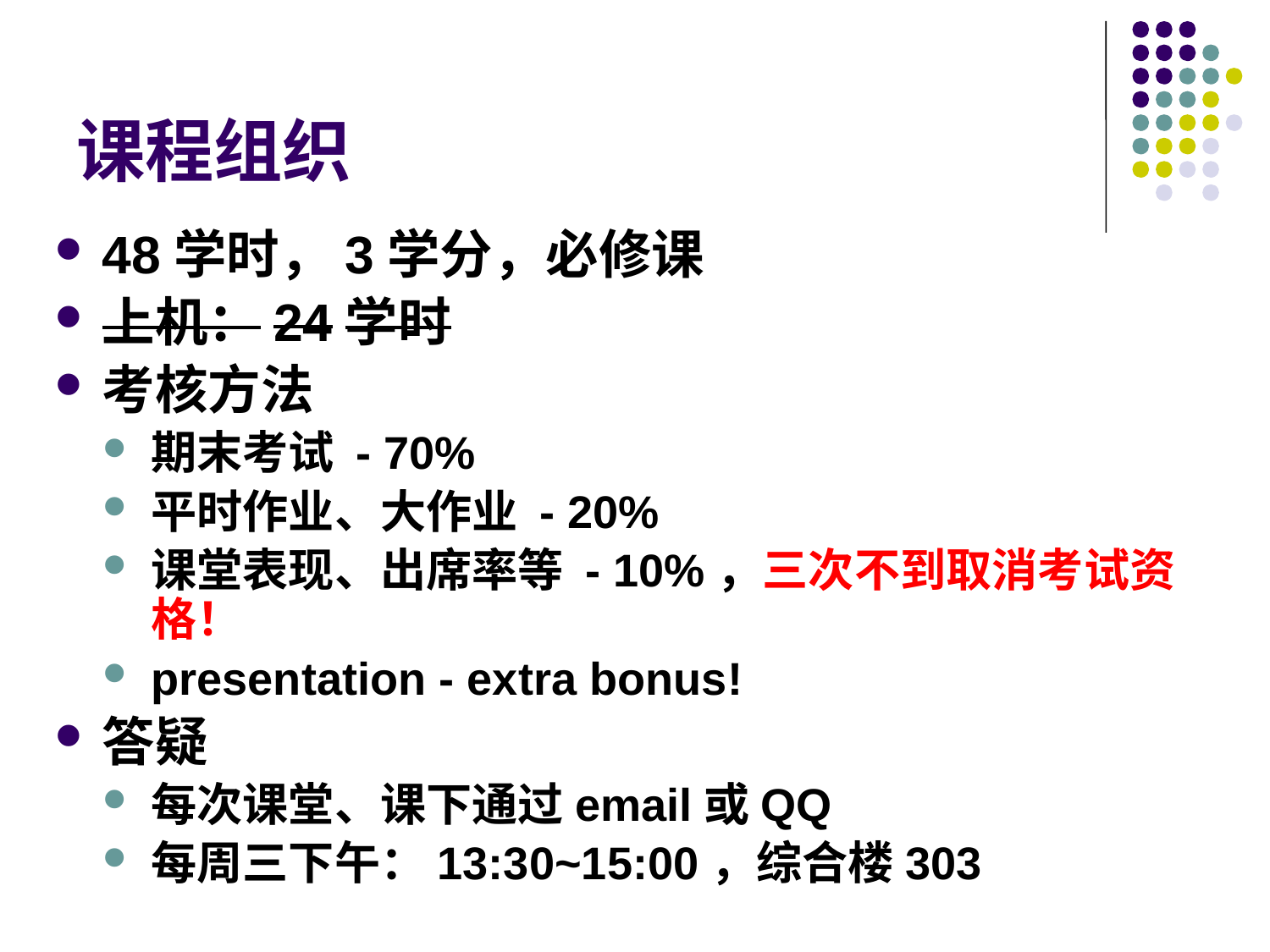

# 课程组织
48学时，3学分，必修课
上机：24学时
考核方法
期末考试 - 70%
平时作业、大作业 - 20%
课堂表现、出席率等 - 10%，三次不到取消考试资格！
presentation - extra bonus!
答疑
每次课堂、课下通过email或QQ
每周三下午：13:30~15:00，综合楼303